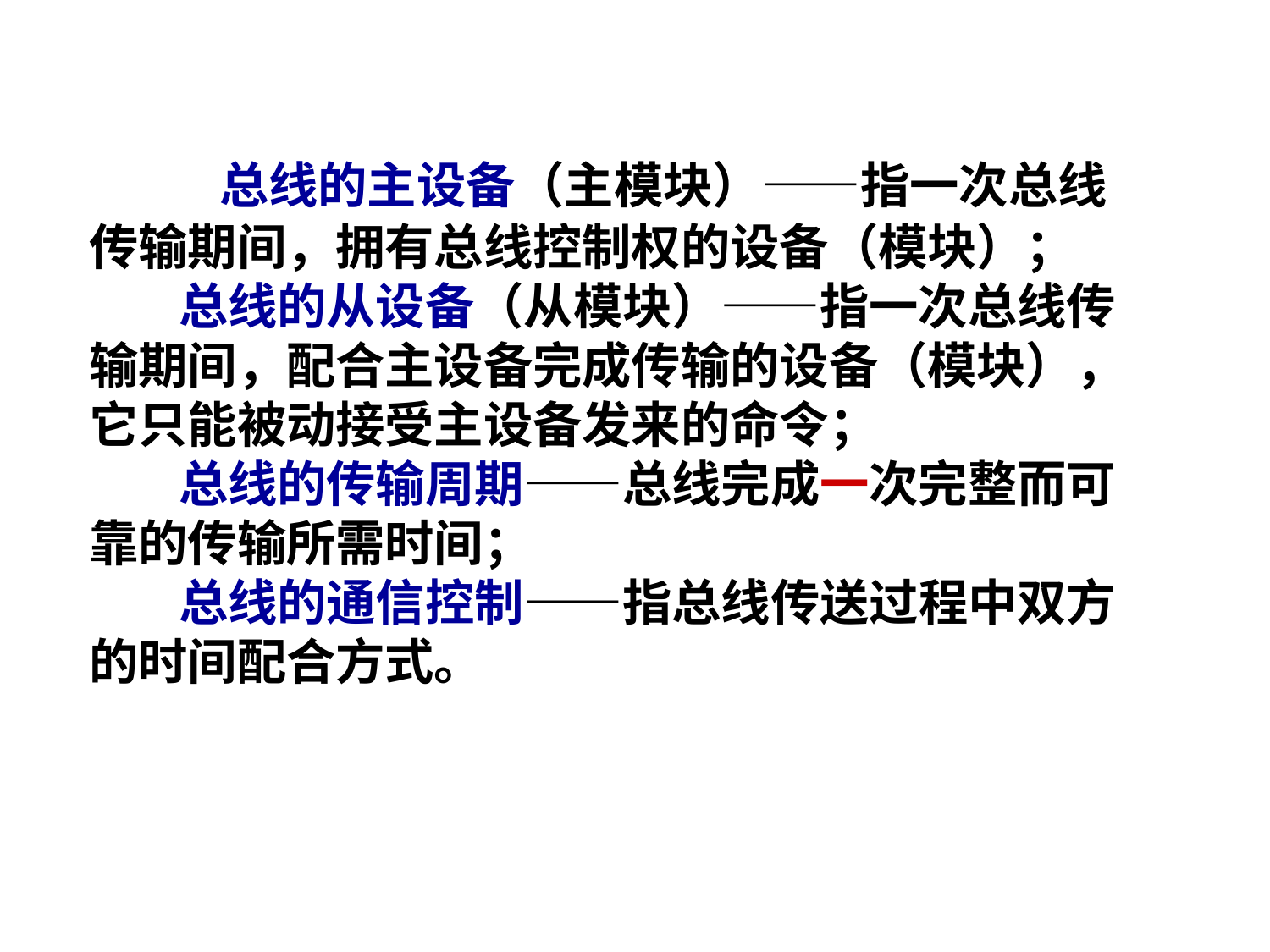

# 总线的主设备（主模块）——指一次总线传输期间，拥有总线控制权的设备（模块）； 总线的从设备（从模块）——指一次总线传输期间，配合主设备完成传输的设备（模块），它只能被动接受主设备发来的命令； 总线的传输周期——总线完成一次完整而可靠的传输所需时间； 总线的通信控制——指总线传送过程中双方的时间配合方式。